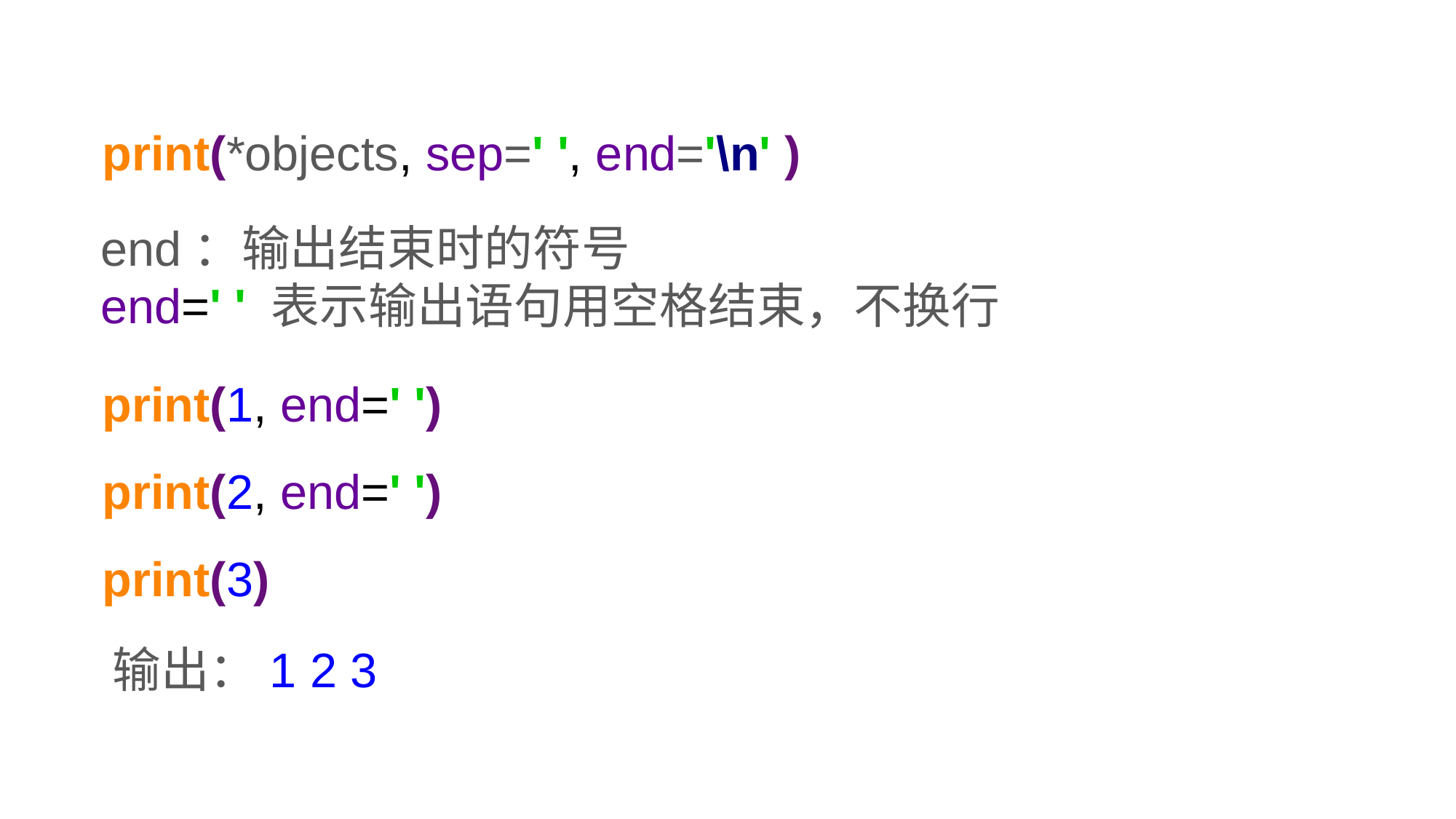

print(*objects, sep=' ', end='\n' )

end：输出结束时的符号
end=' ' 表示输出语句用空格结束，不换行
print(1, end=' ')
print(2, end=' ')
print(3)
输出：1 2 3